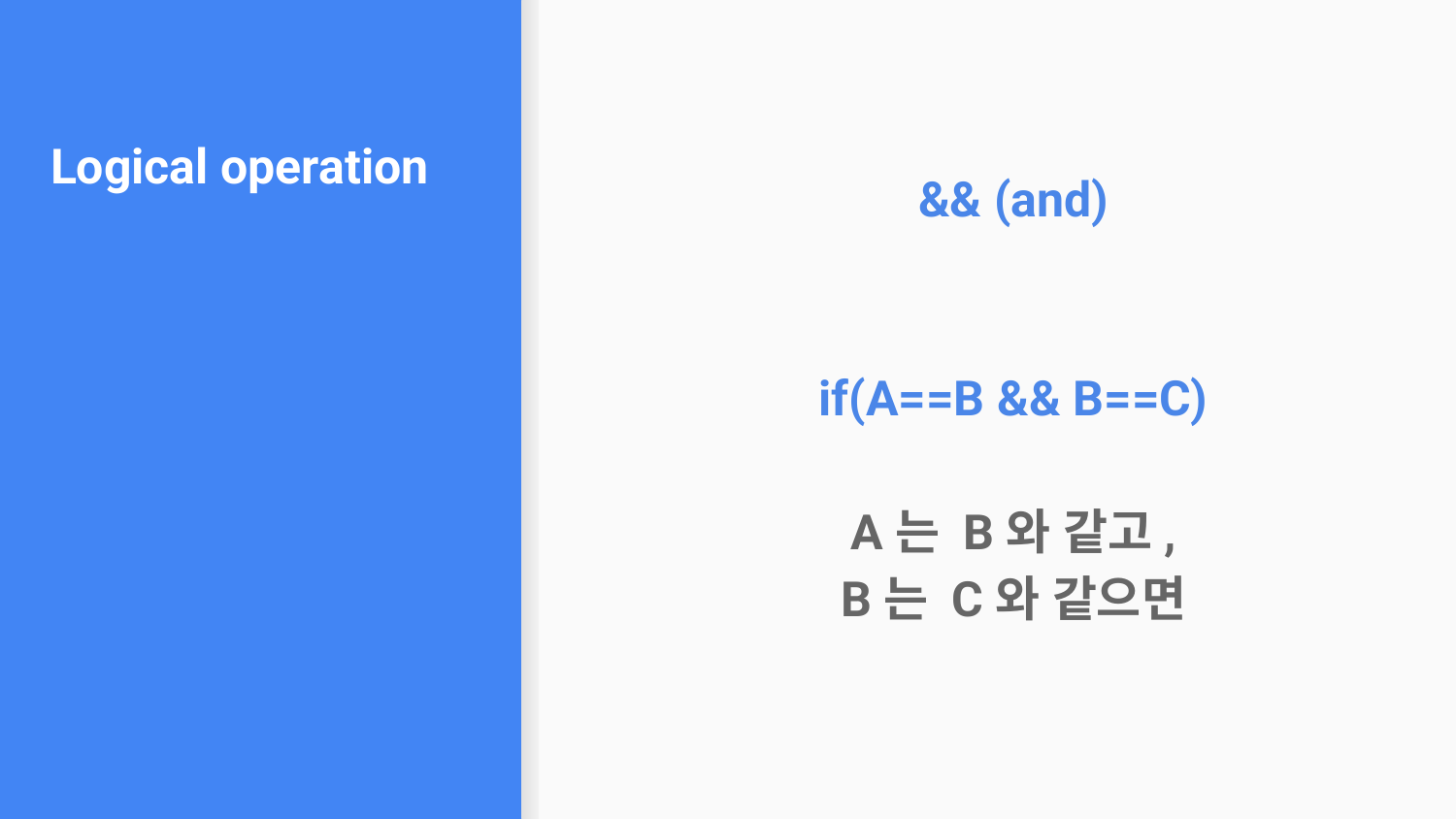

# Logical operation
&& (and)

if(A==B && B==C)
 A는 B와 같고,
B는 C와 같으면